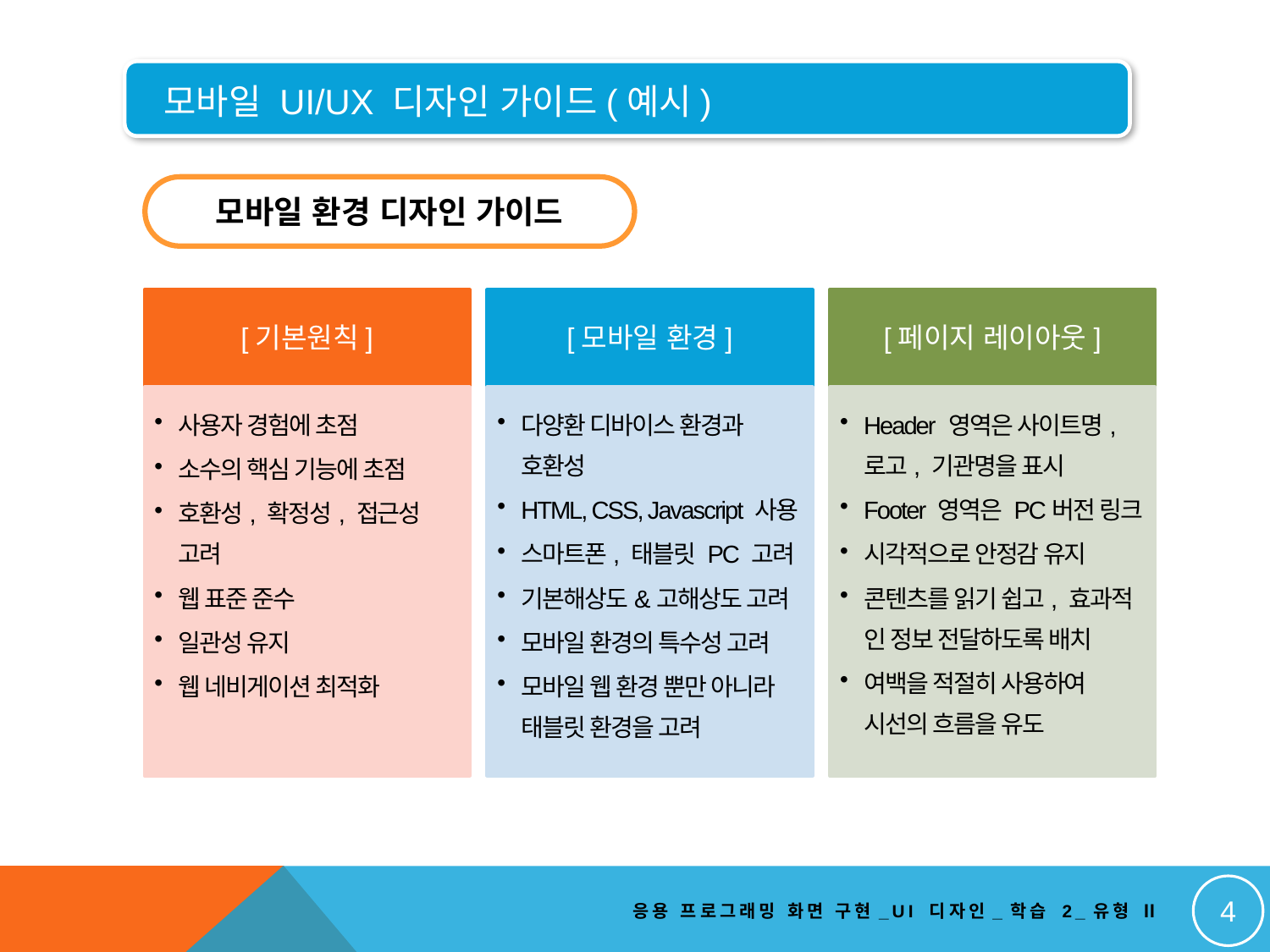

모바일 UI/UX 디자인 가이드(예시)
모바일 환경 디자인 가이드
[기본원칙]
[모바일 환경]
[페이지 레이아웃]
사용자 경험에 초점
소수의 핵심 기능에 초점
호환성, 확정성, 접근성 고려
웹 표준 준수
일관성 유지
웹 네비게이션 최적화

다양환 디바이스 환경과 호환성
HTML, CSS, Javascript 사용
스마트폰, 태블릿 PC 고려
기본해상도&고해상도 고려
모바일 환경의 특수성 고려
모바일 웹 환경 뿐만 아니라 태블릿 환경을 고려

Header 영역은 사이트명, 로고, 기관명을 표시
Footer 영역은 PC버전 링크
시각적으로 안정감 유지
콘텐츠를 읽기 쉽고, 효과적 인 정보 전달하도록 배치
여백을 적절히 사용하여 시선의 흐름을 유도
4
응용 프로그래밍 화면 구현_UI 디자인_학습 2_유형 Ⅱ